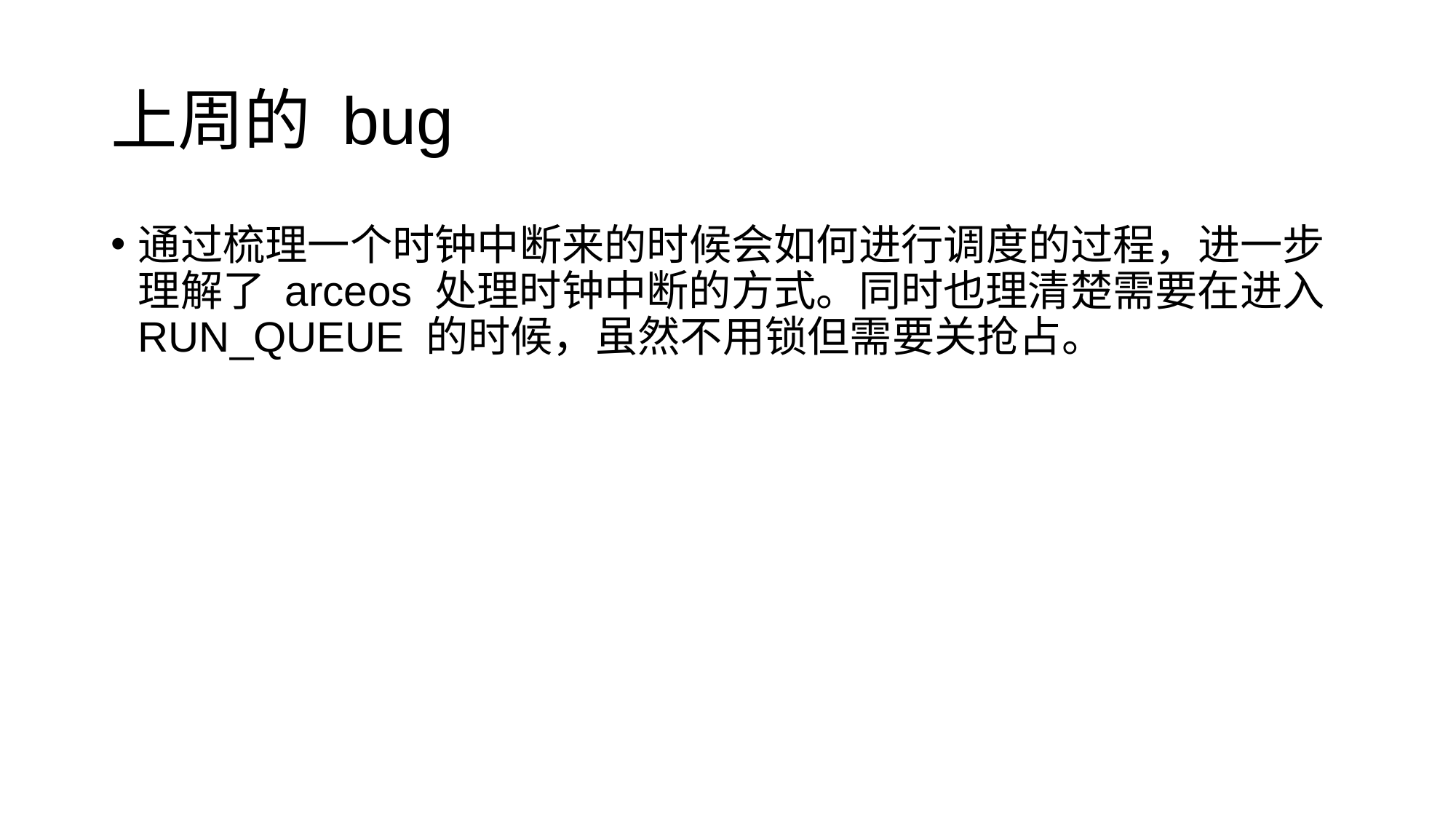

# 上周的 bug
通过梳理一个时钟中断来的时候会如何进行调度的过程，进一步理解了 arceos 处理时钟中断的方式。同时也理清楚需要在进入 RUN_QUEUE 的时候，虽然不用锁但需要关抢占。